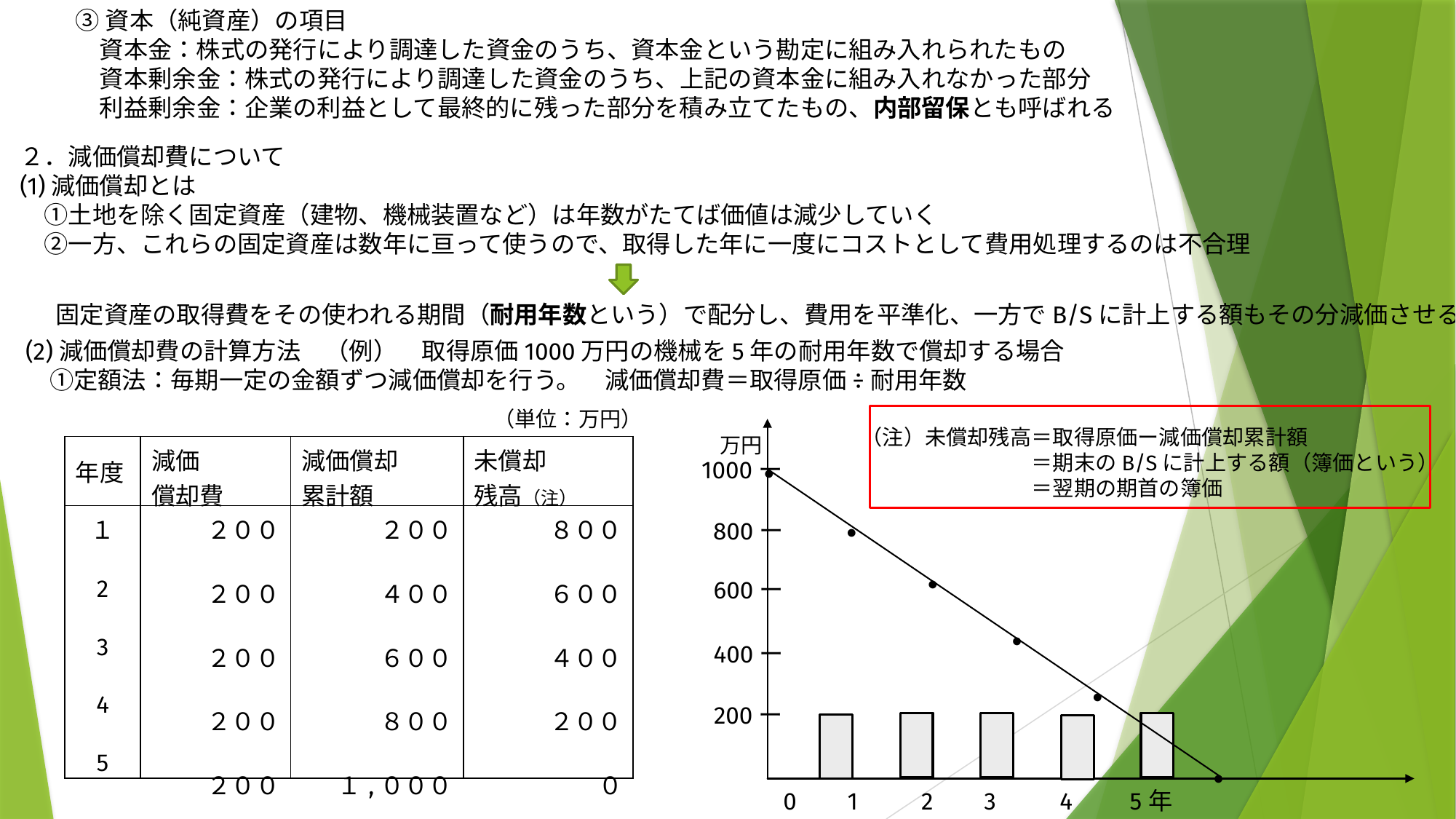

③資本（純資産）の項目
　資本金：株式の発行により調達した資金のうち、資本金という勘定に組み入れられたもの
　資本剰余金：株式の発行により調達した資金のうち、上記の資本金に組み入れなかった部分
　利益剰余金：企業の利益として最終的に残った部分を積み立てたもの、内部留保とも呼ばれる

２．減価償却費について
(1)減価償却とは
　①土地を除く固定資産（建物、機械装置など）は年数がたてば価値は減少していく
　②一方、これらの固定資産は数年に亘って使うので、取得した年に一度にコストとして費用処理するのは不合理

固定資産の取得費をその使われる期間（耐用年数という）で配分し、費用を平準化、一方でB/Sに計上する額もその分減価させる
(2)減価償却費の計算方法　（例）　取得原価1000万円の機械を5年の耐用年数で償却する場合
　①定額法：毎期一定の金額ずつ減価償却を行う。　減価償却費＝取得原価÷耐用年数
（単位：万円）

（注）未償却残高＝取得原価ー減価償却累計額
　　　　　　　　＝期末のB/Sに計上する額（簿価という）
　　　　　　　　＝翌期の期首の簿価

万円
| 年度 | 減価 償却費 | 減価償却 累計額 | 未償却 残高（注） |
| --- | --- | --- | --- |
| １ 2 3 4 5 | ２００ ２００ ２００ ２００ ２００ | ２００ ４００ ６００ ８００ １,０００ | ８００ ６００ ４００ ２００ ０ |
1000ー
●
800ー
●
●
600ー
●
400ー
●
200ー

●
0        1          2        3          4         5年